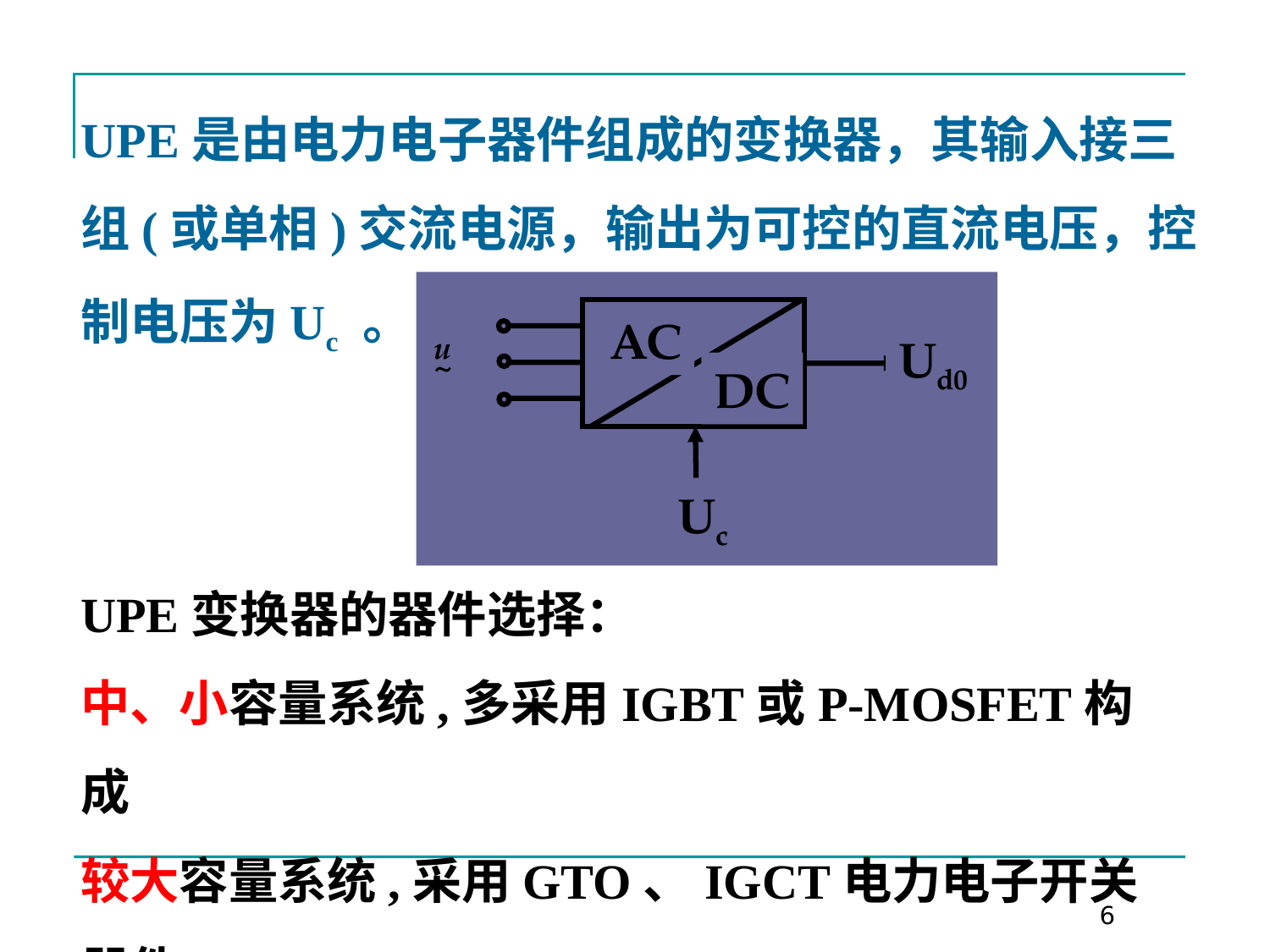

UPE是由电力电子器件组成的变换器，其输入接三
组(或单相)交流电源，输出为可控的直流电压，控
制电压为Uc 。

AC

Ud0

u
~
DC

Uc
UPE变换器的器件选择：
中、小容量系统,多采用IGBT或P-MOSFET构成
较大容量系统,采用GTO、IGCT电力电子开关器件
特大容量系统,则常用晶闸管触发与整流装置
2022/3/7 Monday
6